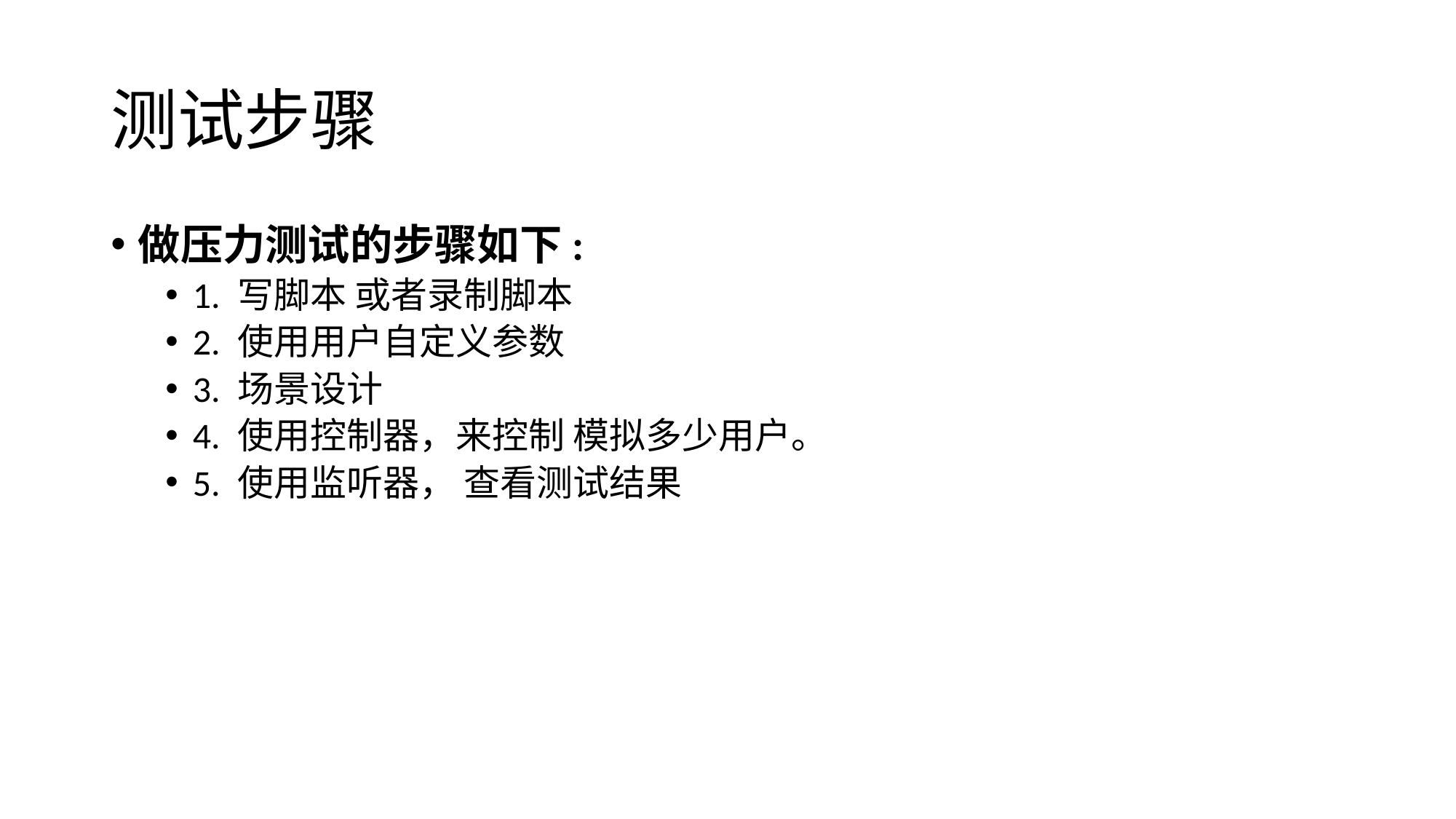

# 测试步骤
做压力测试的步骤如下:
1. 写脚本 或者录制脚本
2. 使用用户自定义参数
3. 场景设计
4. 使用控制器，来控制 模拟多少用户。
5. 使用监听器， 查看测试结果